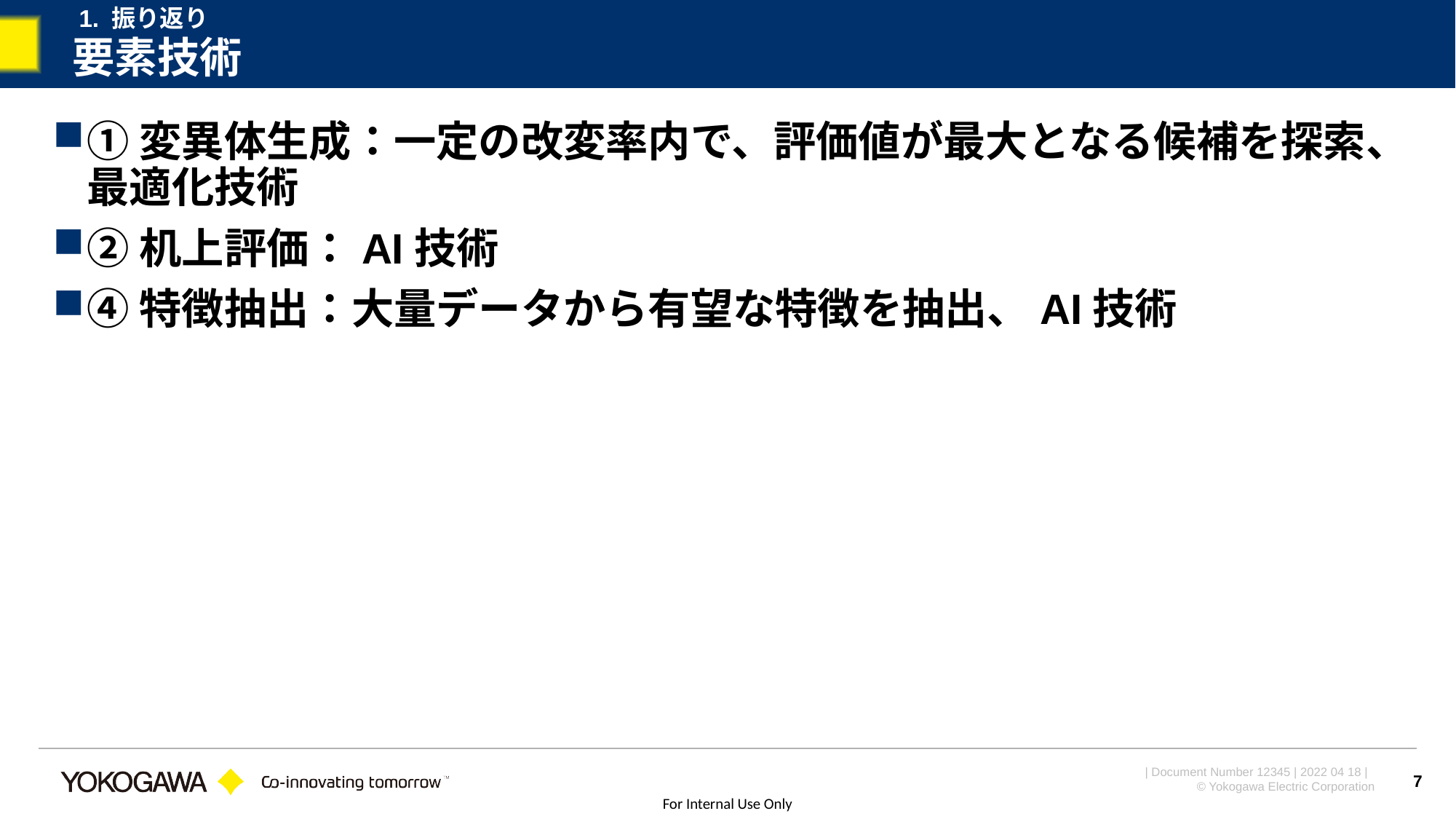

1. 振り返り
# 要素技術
①変異体生成：一定の改変率内で、評価値が最大となる候補を探索、最適化技術
②机上評価：AI技術
④特徴抽出：大量データから有望な特徴を抽出、AI技術
7